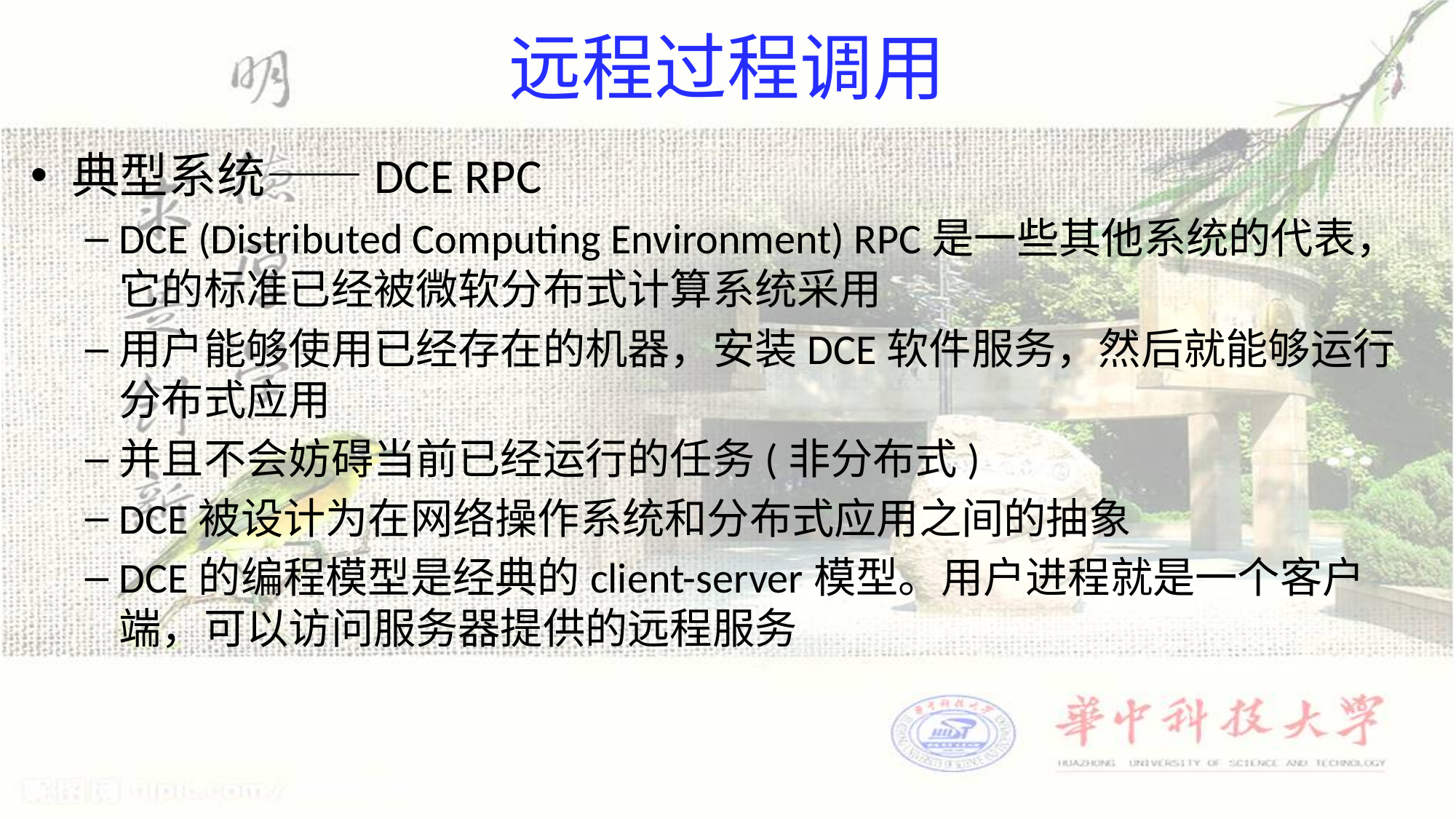

# 远程过程调用
典型系统——DCE RPC
DCE (Distributed Computing Environment) RPC是一些其他系统的代表，它的标准已经被微软分布式计算系统采用
用户能够使用已经存在的机器，安装DCE软件服务，然后就能够运行分布式应用
并且不会妨碍当前已经运行的任务(非分布式)
DCE被设计为在网络操作系统和分布式应用之间的抽象
DCE的编程模型是经典的client-server模型。用户进程就是一个客户端，可以访问服务器提供的远程服务